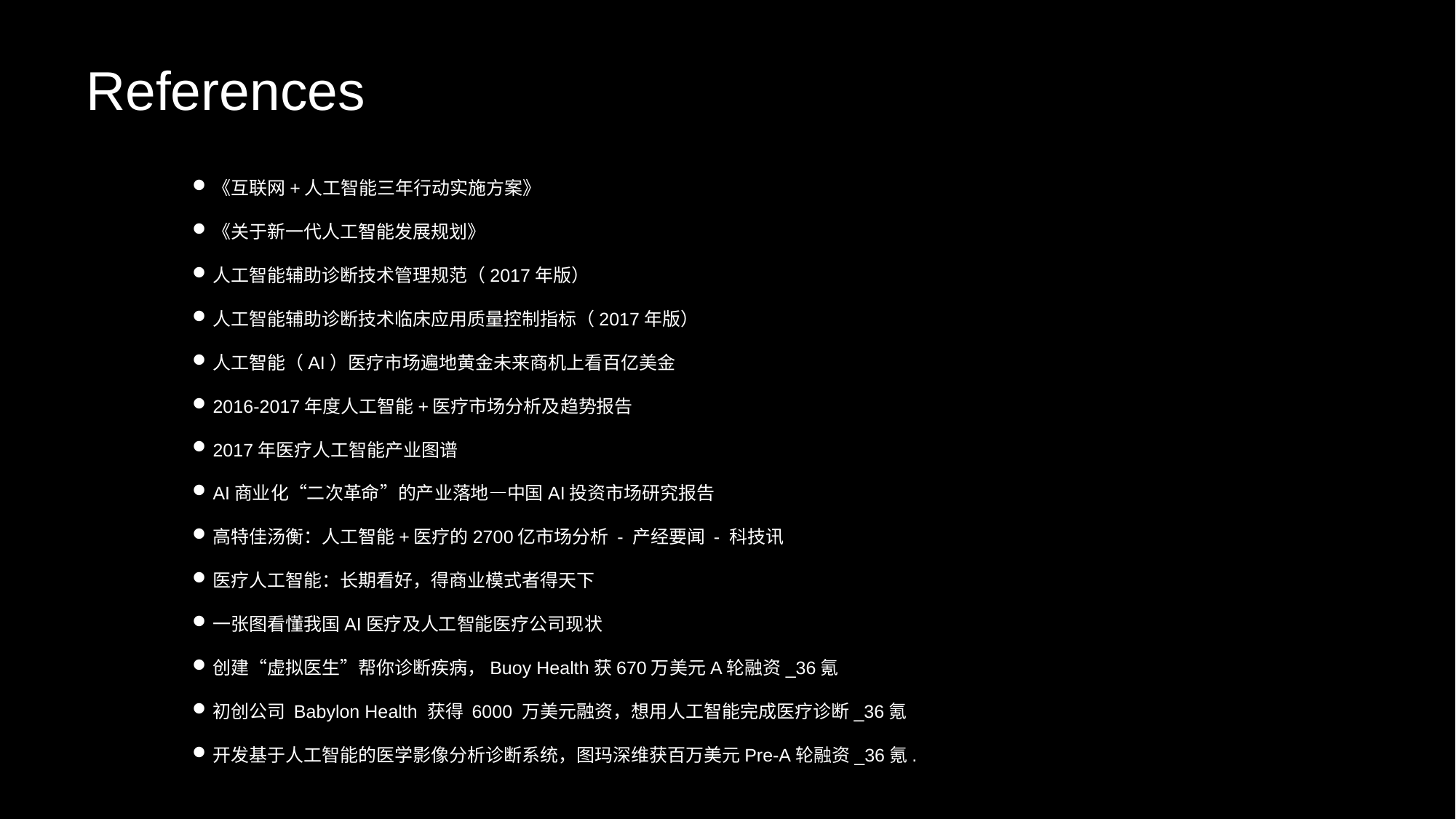

References

《互联网+人工智能三年行动实施方案》

《关于新一代人工智能发展规划》

人工智能辅助诊断技术管理规范（2017年版）

人工智能辅助诊断技术临床应用质量控制指标（2017年版）

人工智能（AI）医疗市场遍地黄金未来商机上看百亿美金

2016-2017年度人工智能+医疗市场分析及趋势报告

2017年医疗人工智能产业图谱

AI商业化“二次革命”的产业落地—中国AI投资市场研究报告

高特佳汤衡：人工智能+医疗的2700亿市场分析 - 产经要闻 - 科技讯

医疗人工智能：长期看好，得商业模式者得天下

一张图看懂我国AI医疗及人工智能医疗公司现状

创建“虚拟医生”帮你诊断疾病，Buoy Health获670万美元A轮融资_36氪

初创公司 Babylon Health 获得 6000 万美元融资，想用人工智能完成医疗诊断_36氪

开发基于人工智能的医学影像分析诊断系统，图玛深维获百万美元Pre-A轮融资_36氪.